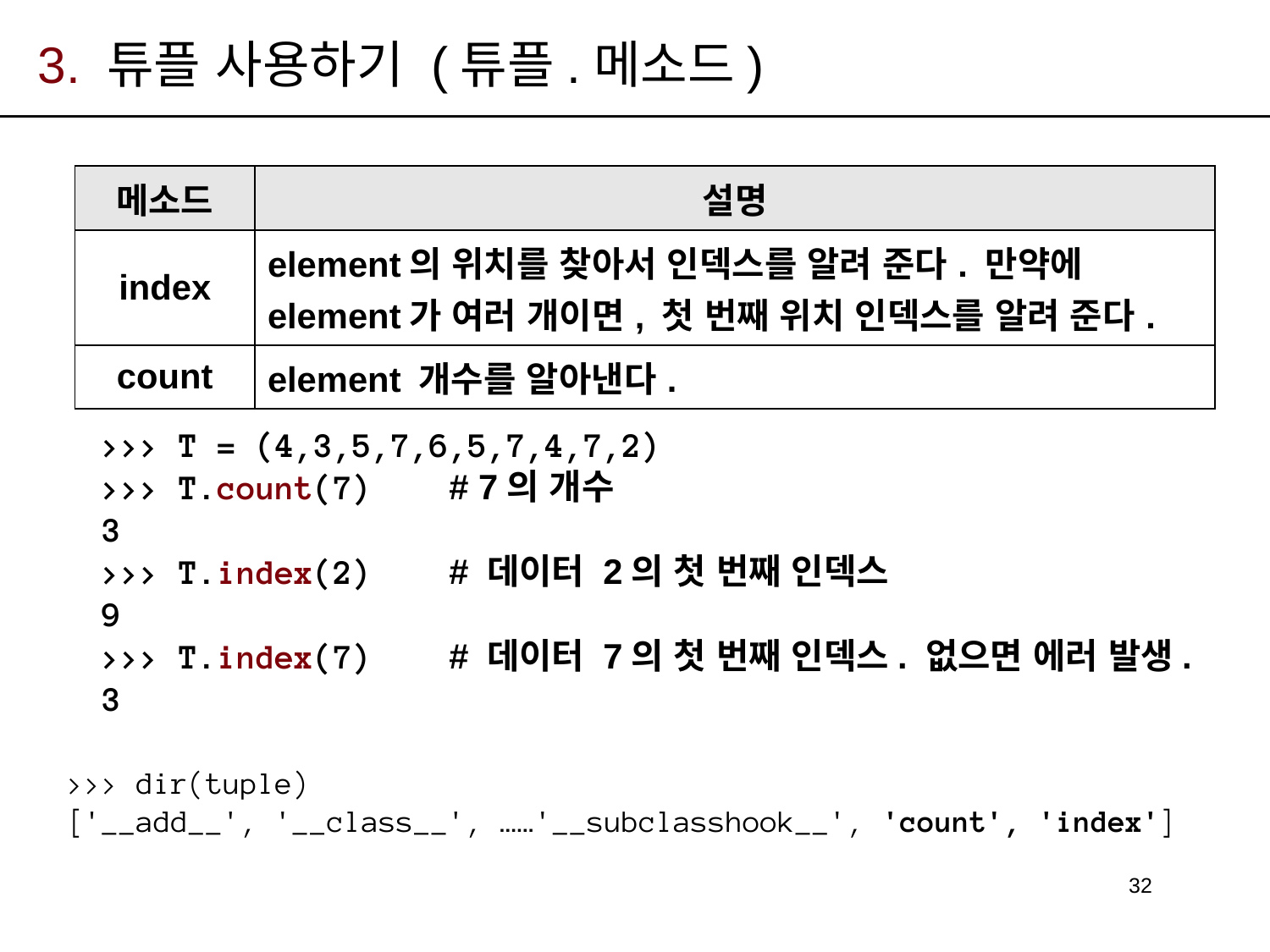

# 3. 튜플 사용하기 (튜플.메소드)
| 메소드 | 설명 |
| --- | --- |
| index | element의 위치를 찾아서 인덱스를 알려 준다. 만약에 element가 여러 개이면, 첫 번째 위치 인덱스를 알려 준다. |
| count | element 개수를 알아낸다. |
>>> T = (4,3,5,7,6,5,7,4,7,2)
>>> T.count(7)    # 7의 개수
3
>>> T.index(2)    # 데이터 2의 첫 번째 인덱스
9
>>> T.index(7)    # 데이터 7의 첫 번째 인덱스. 없으면 에러 발생.
3
>>> dir(tuple)
['__add__', '__class__', ……'__subclasshook__', 'count', 'index']
32